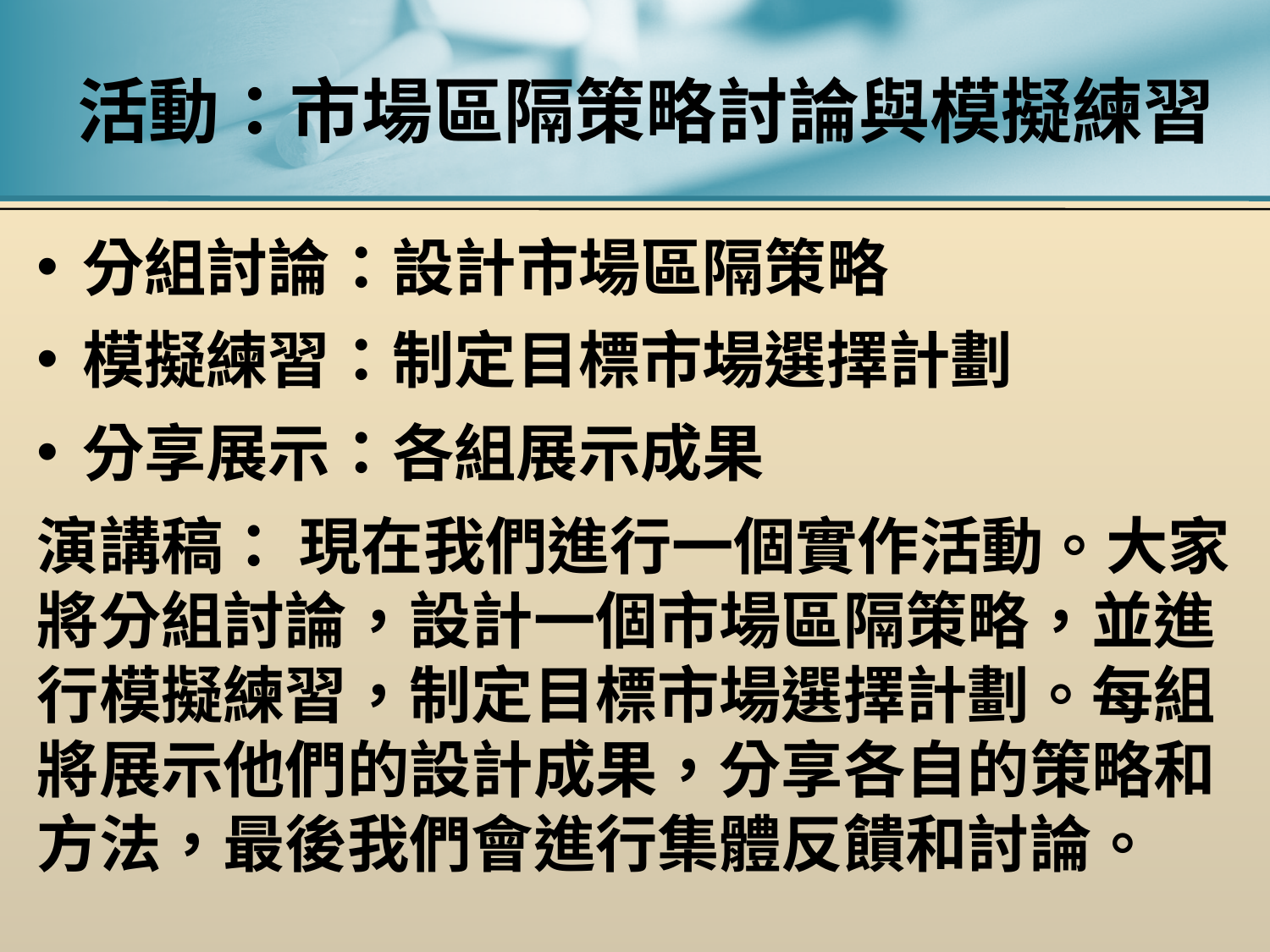

# 活動：市場區隔策略討論與模擬練習
分組討論：設計市場區隔策略
模擬練習：制定目標市場選擇計劃
分享展示：各組展示成果
演講稿： 現在我們進行一個實作活動。大家將分組討論，設計一個市場區隔策略，並進行模擬練習，制定目標市場選擇計劃。每組將展示他們的設計成果，分享各自的策略和方法，最後我們會進行集體反饋和討論。